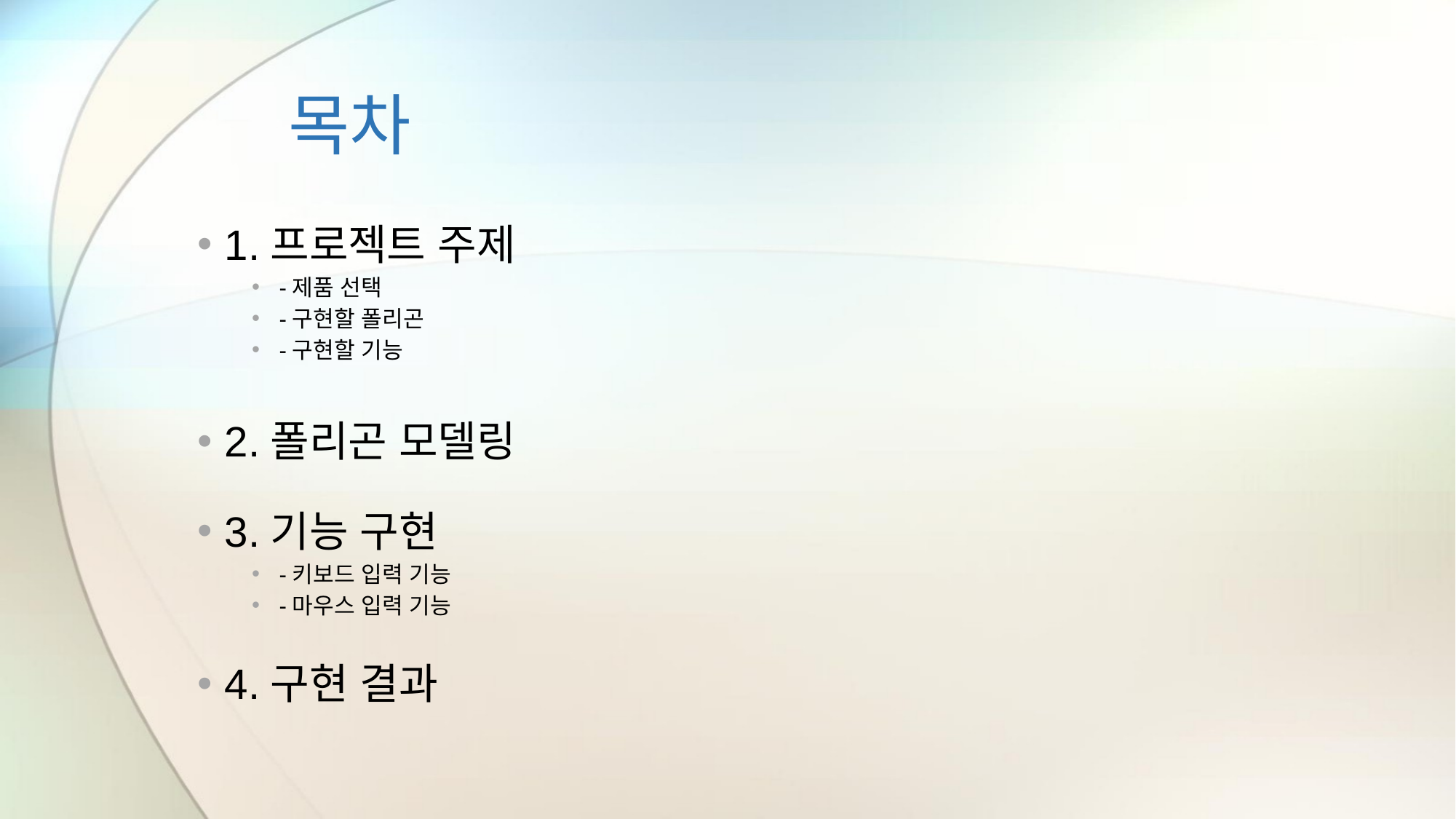

# 목차
1.프로젝트 주제
-제품 선택
-구현할 폴리곤
-구현할 기능

2.폴리곤 모델링

3.기능 구현
-키보드 입력 기능
-마우스 입력 기능

4.구현 결과